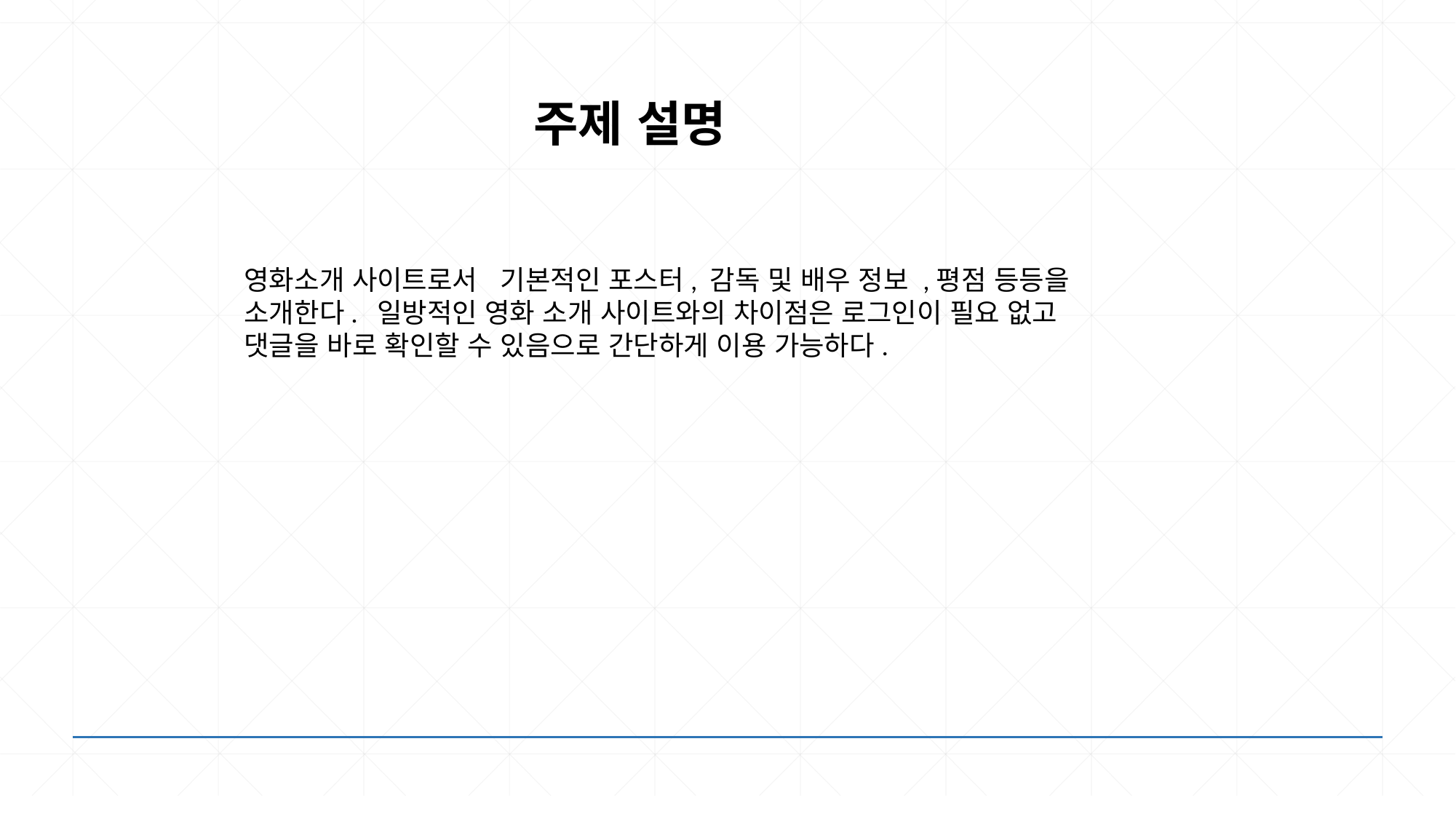

주제 설명
영화소개 사이트로서   기본적인 포스터, 감독 및 배우 정보 ,평점 등등을 소개한다.  일방적인 영화 소개 사이트와의 차이점은 로그인이 필요 없고 댓글을 바로 확인할 수 있음으로 간단하게 이용 가능하다.